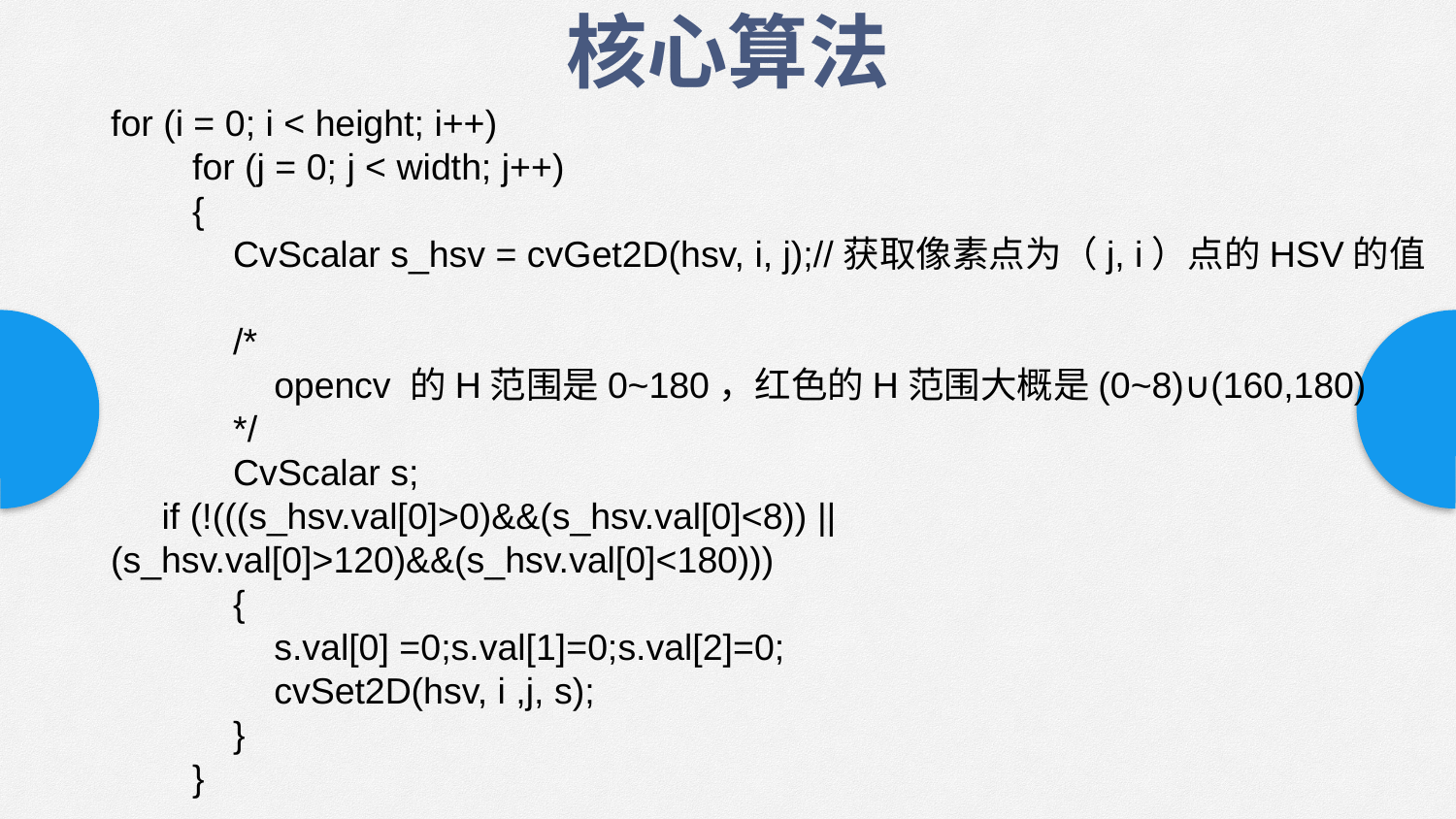

核心算法
for (i = 0; i < height; i++)
        for (j = 0; j < width; j++)
        {
            CvScalar s_hsv = cvGet2D(hsv, i, j);//获取像素点为（j, i）点的HSV的值
            /*
                opencv 的H范围是0~180，红色的H范围大概是(0~8)∪(160,180)
            */
            CvScalar s;
     if (!(((s_hsv.val[0]>0)&&(s_hsv.val[0]<8)) || (s_hsv.val[0]>120)&&(s_hsv.val[0]<180)))
            {
                s.val[0] =0;s.val[1]=0;s.val[2]=0;
                cvSet2D(hsv, i ,j, s);
            }
        }